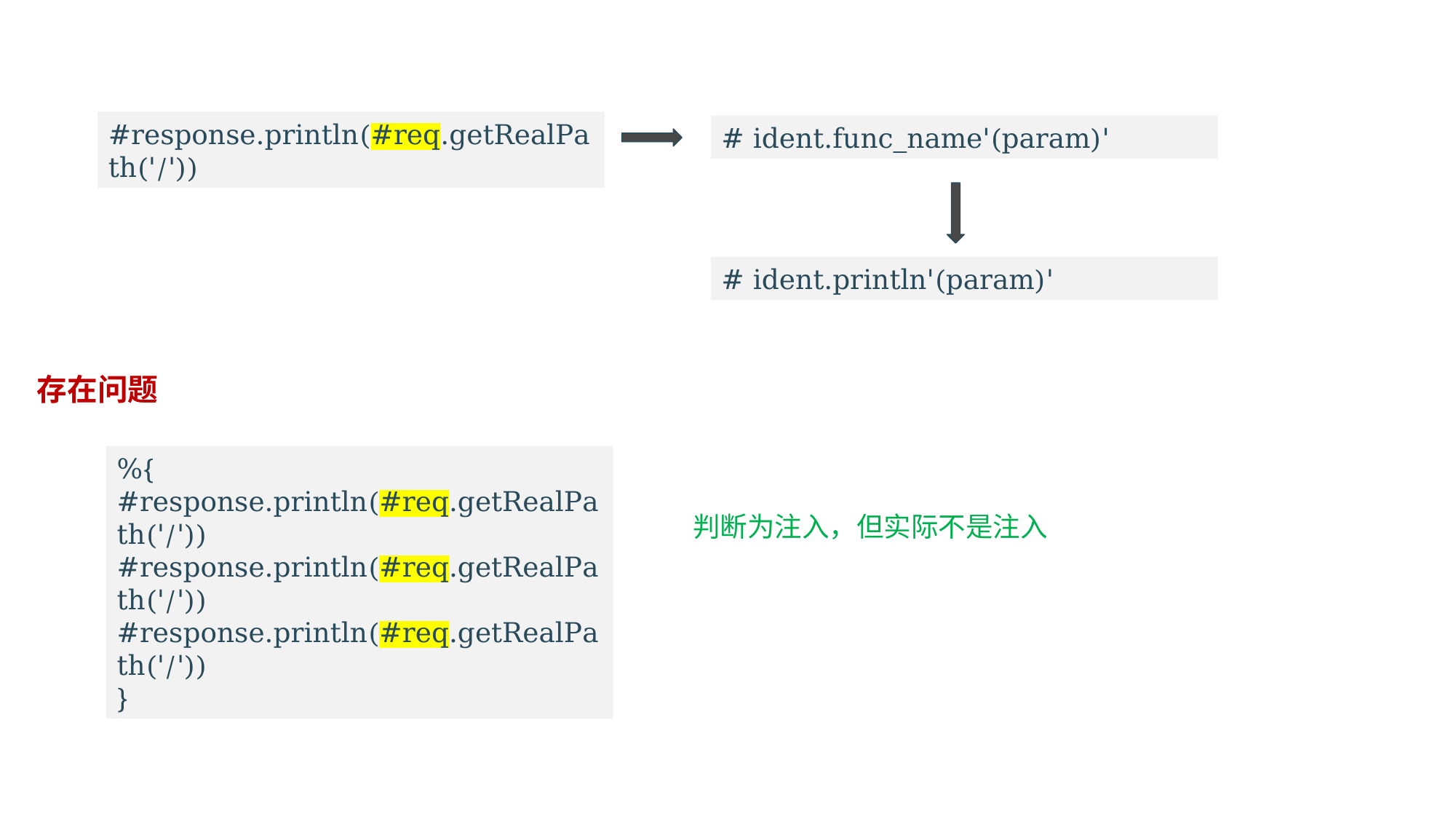

#response.println(#req.getRealPath('/'))
# ident.func_name'(param)'

# ident.println'(param)'
存在问题
%{
#response.println(#req.getRealPath('/'))
#response.println(#req.getRealPath('/'))
#response.println(#req.getRealPath('/'))
}
判断为注入，但实际不是注入